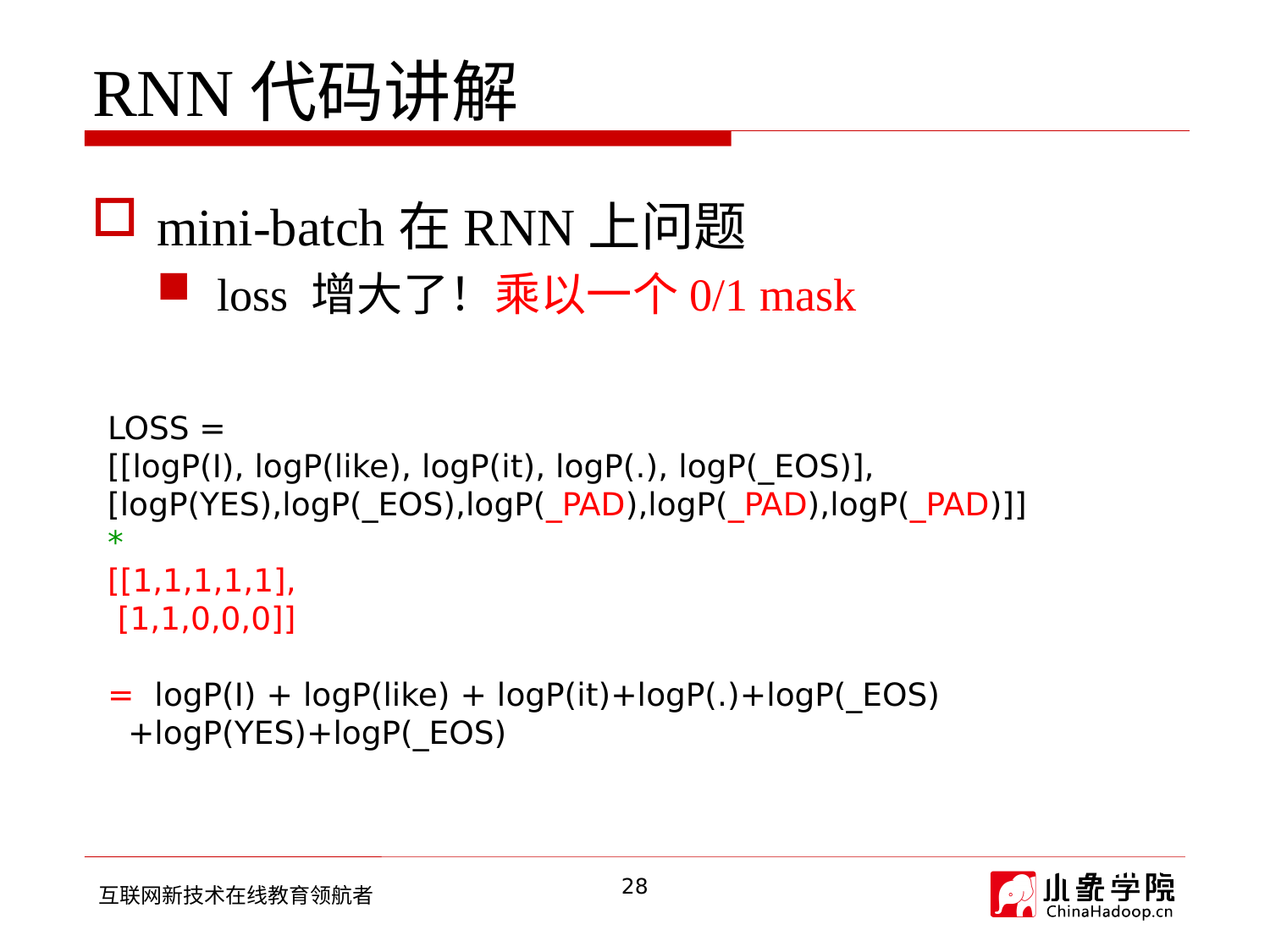

# RNN代码讲解
mini-batch在RNN上问题
loss 增大了！乘以一个0/1 mask

LOSS =
[[logP(I), logP(like), logP(it), logP(.), logP(_EOS)],
[logP(YES),logP(_EOS),logP(_PAD),logP(_PAD),logP(_PAD)]]
*
[[1,1,1,1,1],
 [1,1,0,0,0]]

=  logP(I) + logP(like) + logP(it)+logP(.)+logP(_EOS)
  +logP(YES)+logP(_EOS)
28